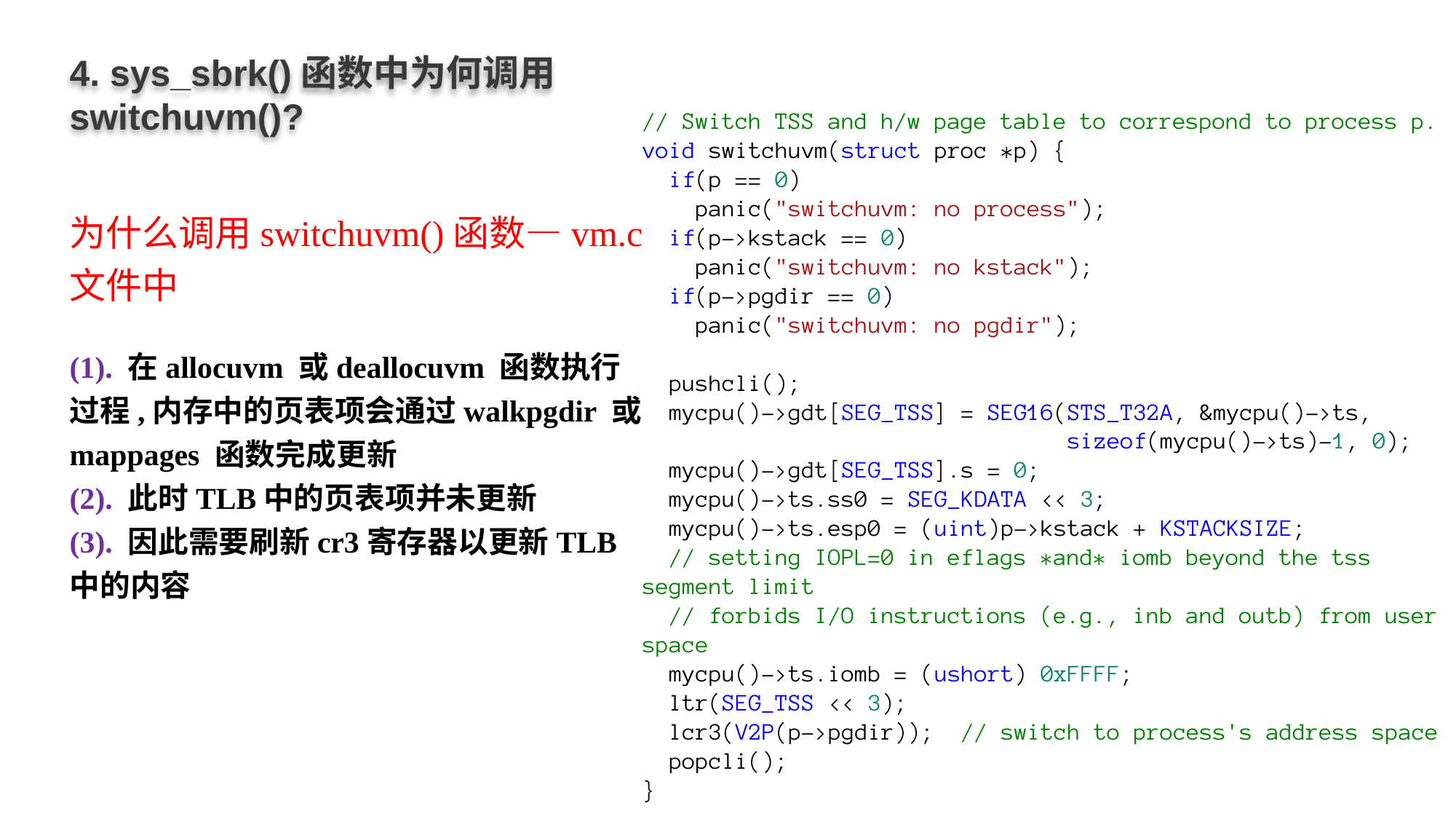

4. sys_sbrk()函数中为何调用switchuvm()?
// Switch TSS and h/w page table to correspond to process p.
void switchuvm(struct proc *p) {
  if(p == 0)
    panic("switchuvm: no process");
  if(p->kstack == 0)
    panic("switchuvm: no kstack");
  if(p->pgdir == 0)
    panic("switchuvm: no pgdir");
  pushcli();
  mycpu()->gdt[SEG_TSS] = SEG16(STS_T32A, &mycpu()->ts,
                                sizeof(mycpu()->ts)-1, 0);
  mycpu()->gdt[SEG_TSS].s = 0;
  mycpu()->ts.ss0 = SEG_KDATA << 3;
  mycpu()->ts.esp0 = (uint)p->kstack + KSTACKSIZE;
  // setting IOPL=0 in eflags *and* iomb beyond the tss segment limit
  // forbids I/O instructions (e.g., inb and outb) from user space
  mycpu()->ts.iomb = (ushort) 0xFFFF;
  ltr(SEG_TSS << 3);
  lcr3(V2P(p->pgdir));  // switch to process's address space
  popcli();
}
为什么调用switchuvm()函数—vm.c文件中

(1). 在allocuvm 或deallocuvm 函数执行过程,内存中的页表项会通过walkpgdir 或mappages 函数完成更新
(2). 此时TLB中的页表项并未更新
(3). 因此需要刷新cr3寄存器以更新TLB中的内容

16